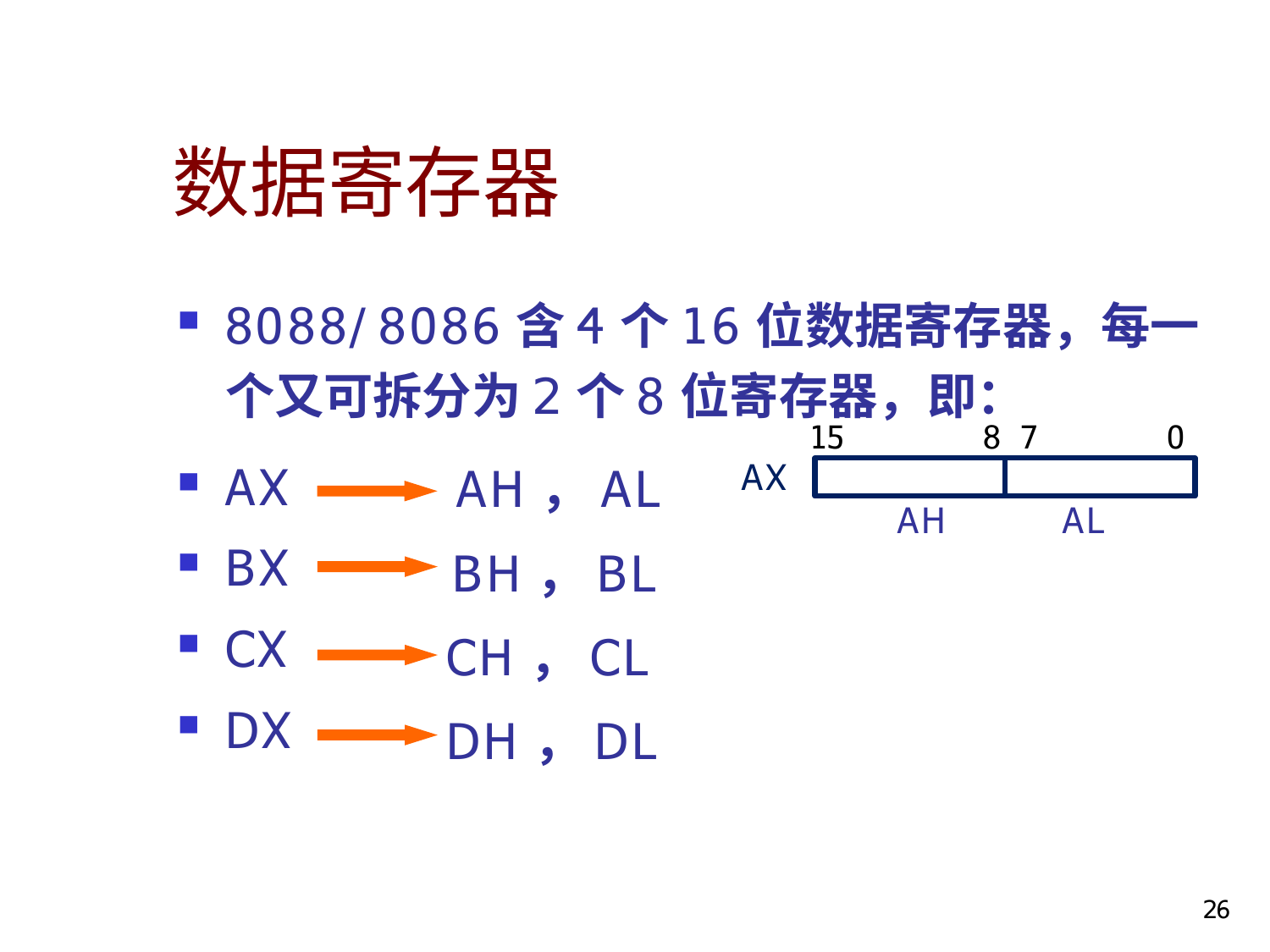

# 数据寄存器
8088/8086含4个16位数据寄存器，每一个又可拆分为2个8位寄存器，即：
AX
BX
CX
DX
15              8  7             0
AX

AH           AL
AH，AL

BH，BL

CH，CL

DH，DL

26